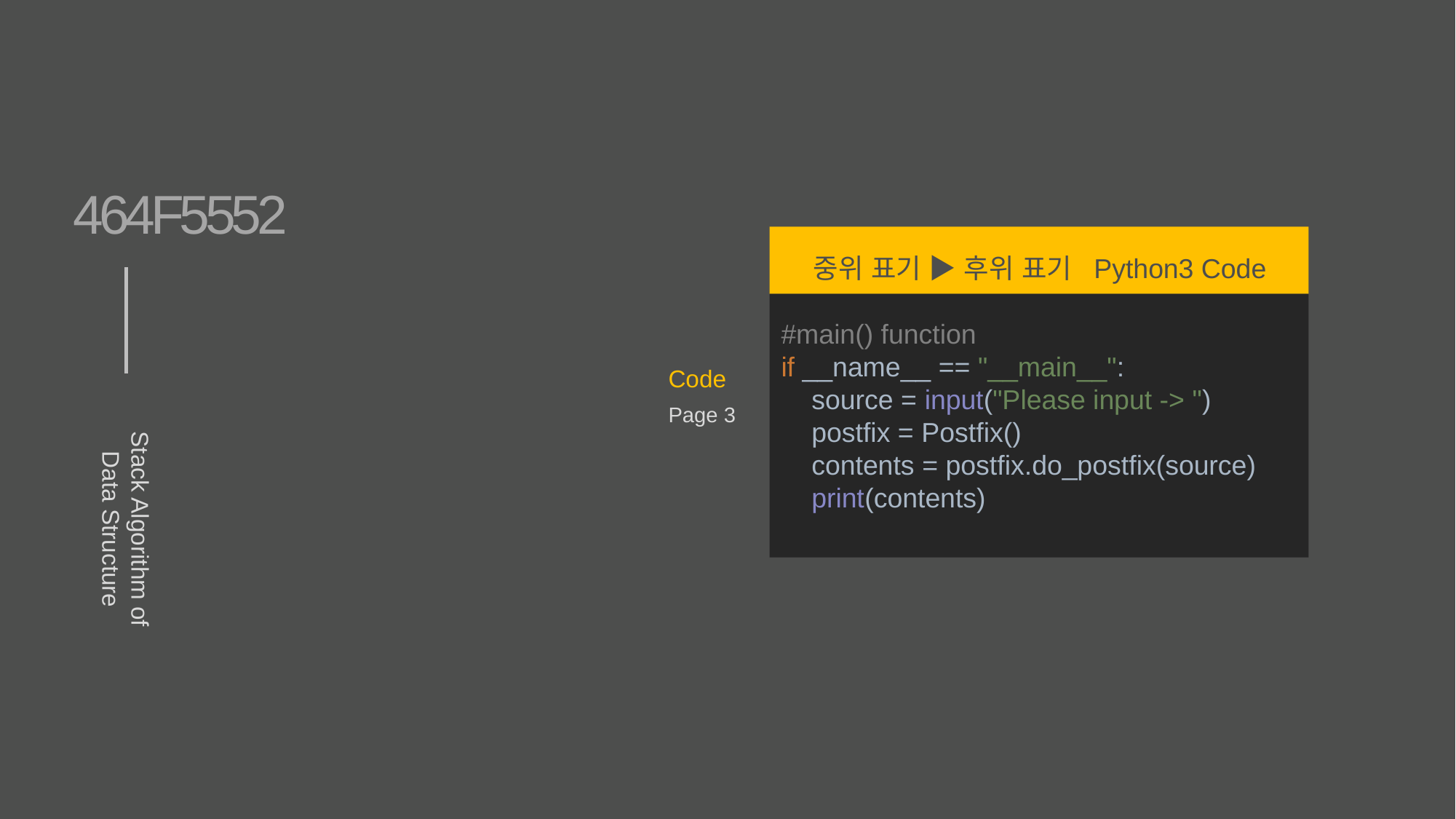

464F5552

중위 표기 ▶ 후위 표기  Python3 Code
#main() function
if __name__ == "__main__":
    source = input("Please input -> ")
    postfix = Postfix()
    contents = postfix.do_postfix(source)
    print(contents)

Code
Page 3
Stack Algorithm of Data Structure